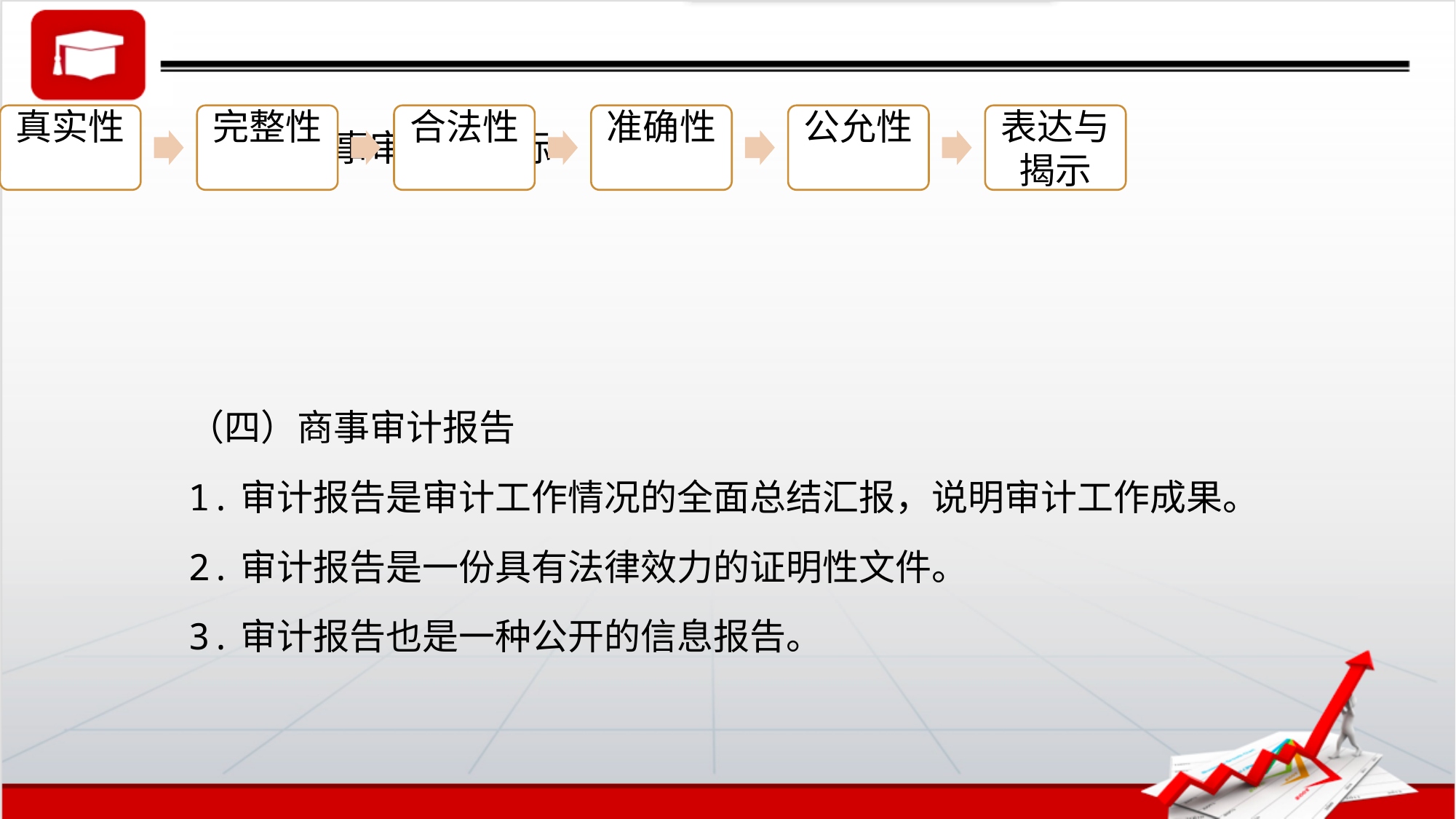

（三）商事审计的目标

（四）商事审计报告
1.审计报告是审计工作情况的全面总结汇报，说明审计工作成果。
2.审计报告是一份具有法律效力的证明性文件。
3.审计报告也是一种公开的信息报告。

真实性

完整性

合法性

准确性

公允性

表达与揭示